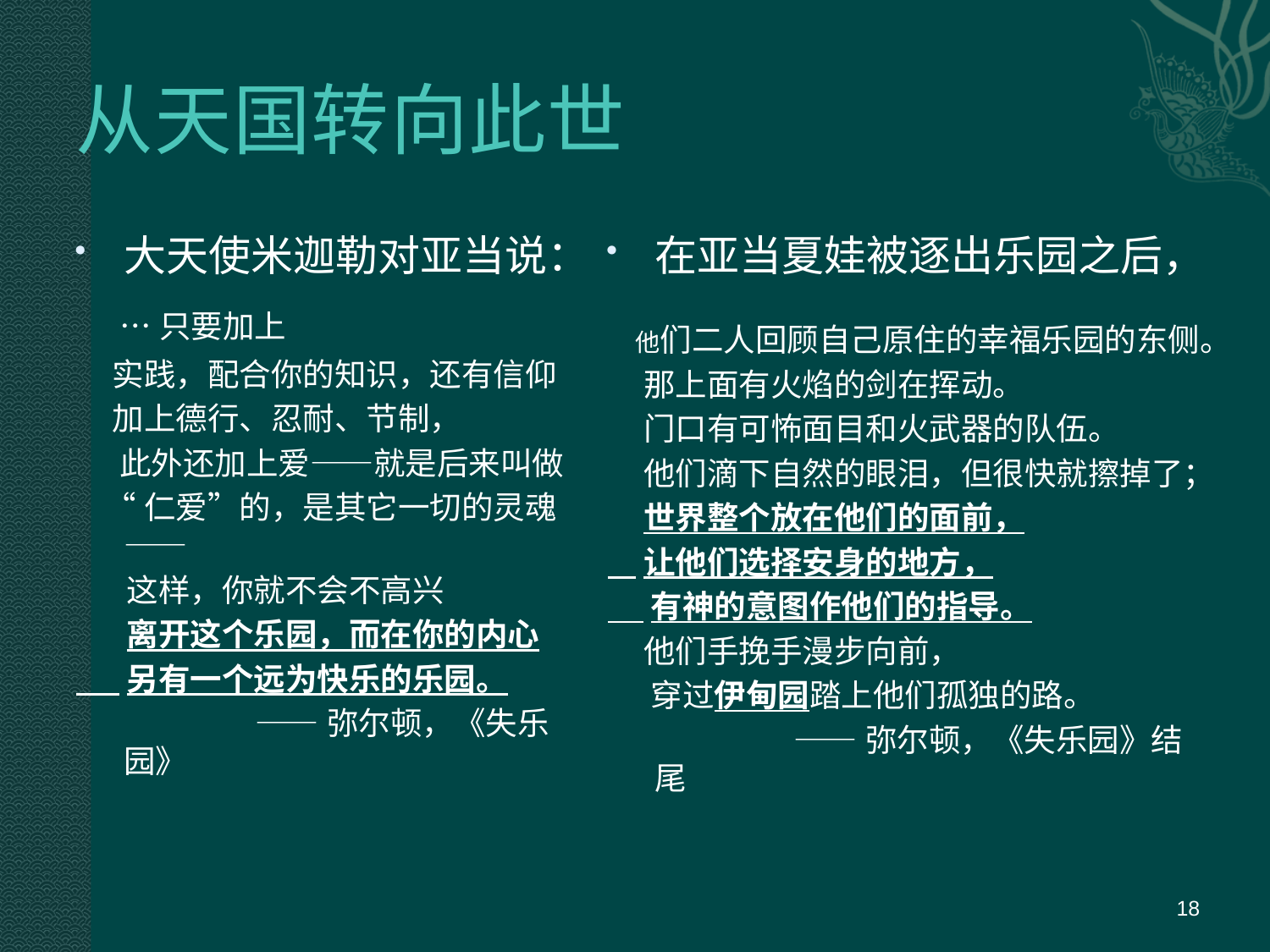

# 从天国转向此世
大天使米迦勒对亚当说：
    …只要加上
    实践，配合你的知识，还有信仰
    加上德行、忍耐、节制，
     此外还加上爱——就是后来叫做
    “仁爱”的，是其它一切的灵魂——
      这样，你就不会不高兴
      离开这个乐园，而在你的内心
      另有一个远为快乐的乐园。
                         ——弥尔顿，《失乐园》
在亚当夏娃被逐出乐园之后，

    他们二人回顾自己原住的幸福乐园的东侧。
    那上面有火焰的剑在挥动。
    门口有可怖面目和火武器的队伍。
    他们滴下自然的眼泪，但很快就擦掉了；
    世界整个放在他们的面前，
    让他们选择安身的地方，
     有神的意图作他们的指导。
    他们手挽手漫步向前，
     穿过伊甸园踏上他们孤独的路。
                          ——弥尔顿，《失乐园》结尾

18